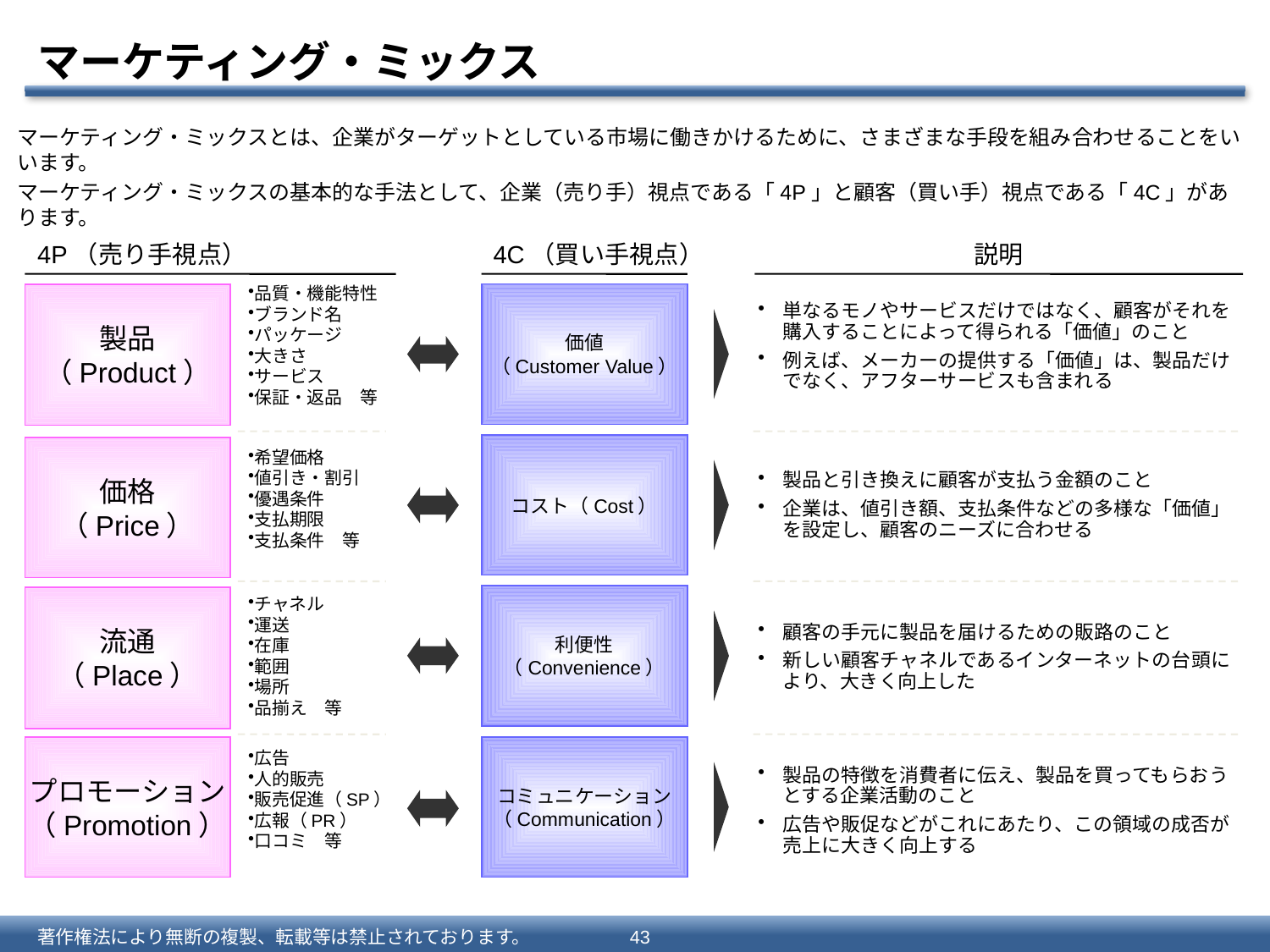

# マーケティング・ミックス
マーケティング・ミックスとは、企業がターゲットとしている市場に働きかけるために、さまざまな手段を組み合わせることをいいます。
マーケティング・ミックスの基本的な手法として、企業（売り手）視点である「4P」と顧客（買い手）視点である「4C」があります。
4P（売り手視点）
4C（買い手視点）
説明

品質・機能特性
ブランド名
パッケージ
大きさ
サービス
保証・返品　等
価値
（Customer Value）

製品
（Product）
単なるモノやサービスだけではなく、顧客がそれを購入することによって得られる「価値」のこと
例えば、メーカーの提供する「価値」は、製品だけでなく、アフターサービスも含まれる

コスト（Cost）
価格
（Price）
希望価格
値引き・割引
優遇条件
支払期限
支払条件　等
製品と引き換えに顧客が支払う金額のこと
企業は、値引き額、支払条件などの多様な「価値」を設定し、顧客のニーズに合わせる

利便性
（Convenience）
流通
（Place）
チャネル
運送
在庫
範囲
場所
品揃え　等
顧客の手元に製品を届けるための販路のこと
新しい顧客チャネルであるインターネットの台頭により、大きく向上した

プロモーション
（Promotion）
コミュニケーション
（Communication）
広告
人的販売
販売促進（SP）
広報（PR）
口コミ　等
製品の特徴を消費者に伝え、製品を買ってもらおうとする企業活動のこと
広告や販促などがこれにあたり、この領域の成否が売上に大きく向上する